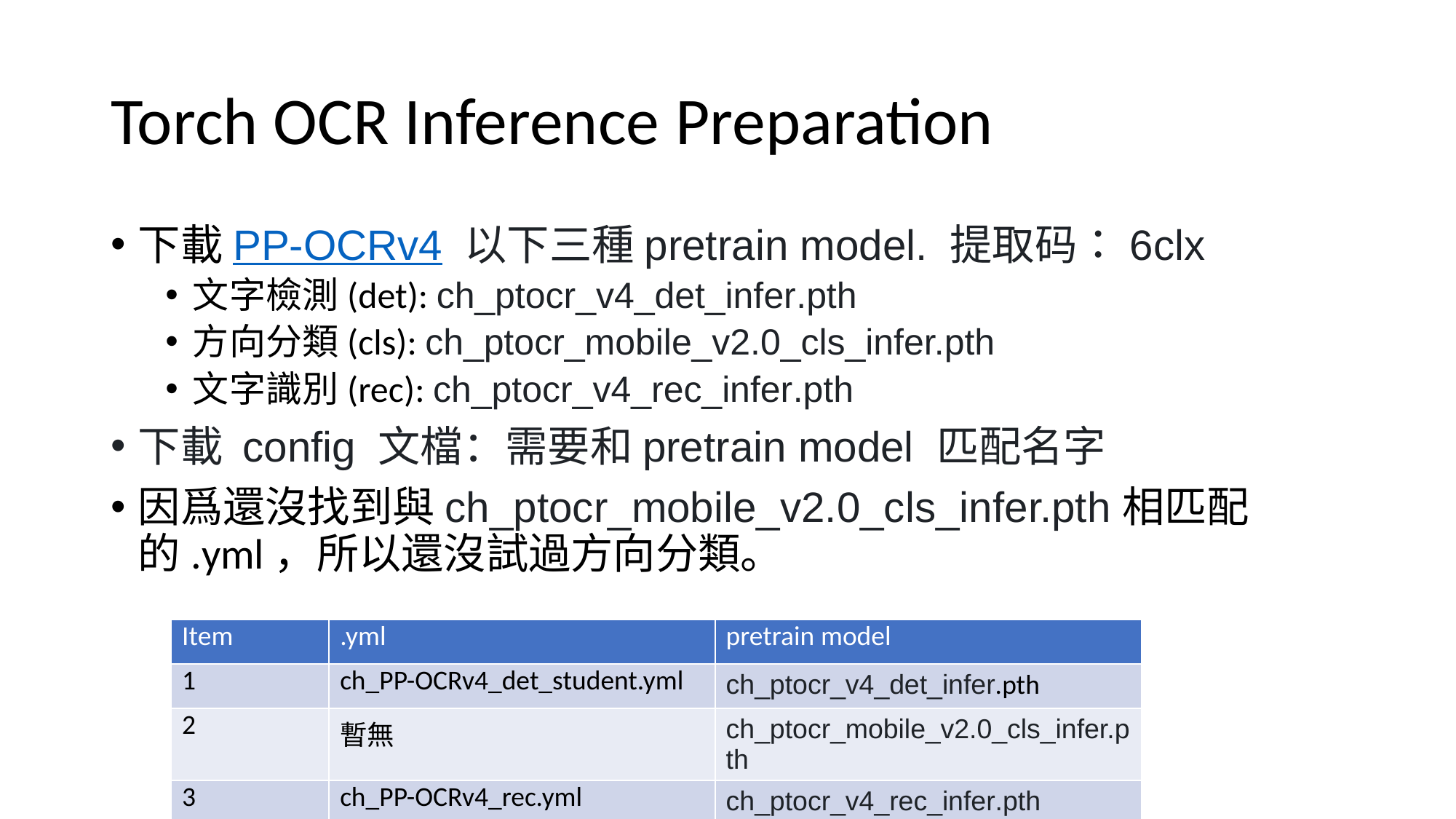

# Torch OCR Inference Preparation
下載PP-OCRv4 以下三種pretrain model. 提取码：6clx
文字檢測(det): ch_ptocr_v4_det_infer.pth
方向分類(cls): ch_ptocr_mobile_v2.0_cls_infer.pth
文字識別(rec): ch_ptocr_v4_rec_infer.pth
下載 config 文檔：需要和pretrain model 匹配名字
因爲還沒找到與ch_ptocr_mobile_v2.0_cls_infer.pth相匹配的.yml，所以還沒試過方向分類。
| Item | .yml | pretrain model |
| --- | --- | --- |
| 1 | ch\_PP-OCRv4\_det\_student.yml | ch\_ptocr\_v4\_det\_infer.pth |
| 2 | 暫無 | ch\_ptocr\_mobile\_v2.0\_cls\_infer.pth |
| 3 | ch\_PP-OCRv4\_rec.yml | ch\_ptocr\_v4\_rec\_infer.pth |